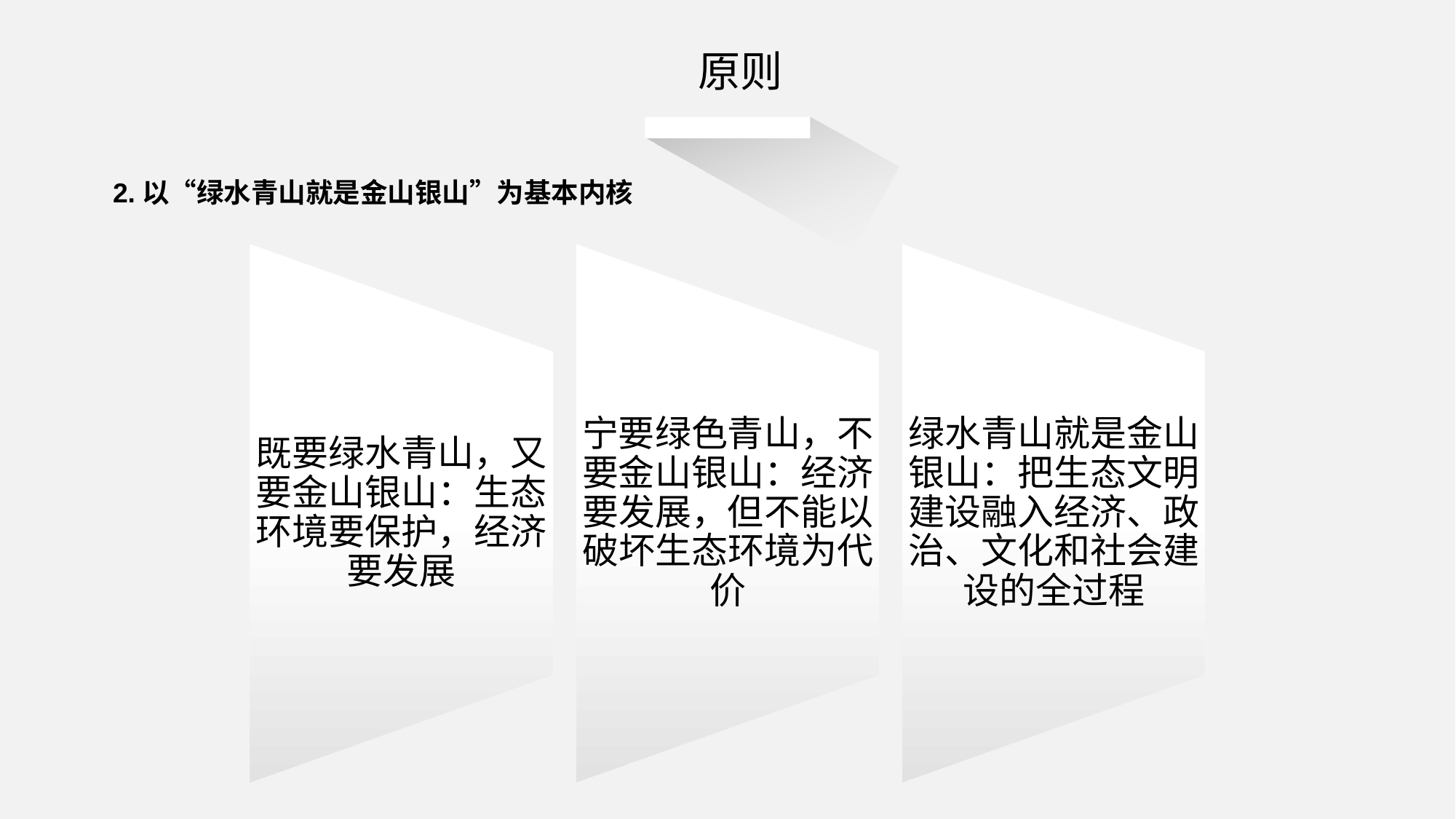

原则

2.以“绿水青山就是金山银山”为基本内核
既要绿水青山，又要金山银山：生态环境要保护，经济要发展
宁要绿色青山，不要金山银山：经济要发展，但不能以破坏生态环境为代价
绿水青山就是金山银山：把生态文明建设融入经济、政治、文化和社会建设的全过程